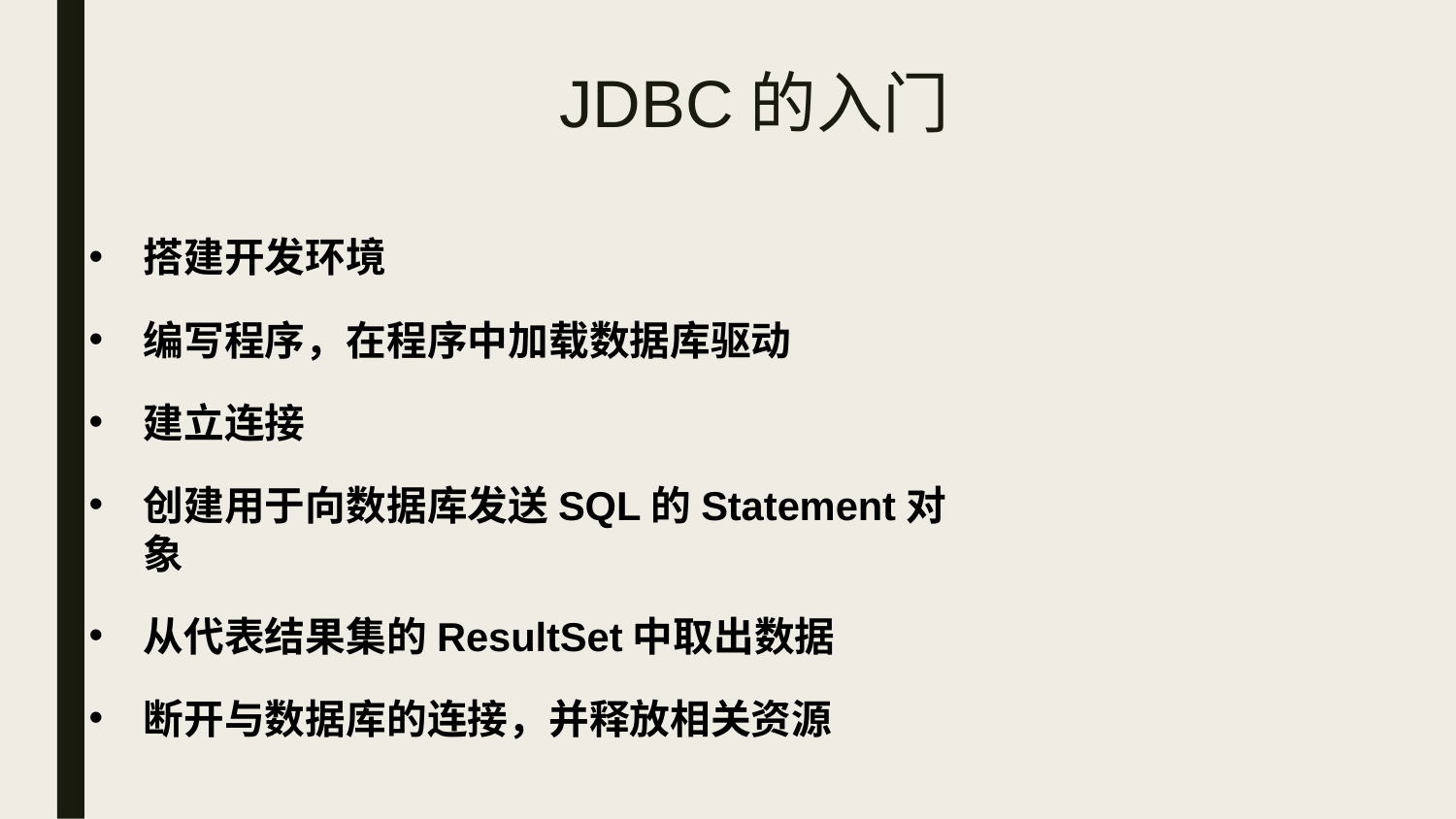

# JDBC的入门
搭建开发环境
编写程序，在程序中加载数据库驱动
建立连接
创建用于向数据库发送SQL的Statement对象
从代表结果集的ResultSet中取出数据
断开与数据库的连接，并释放相关资源